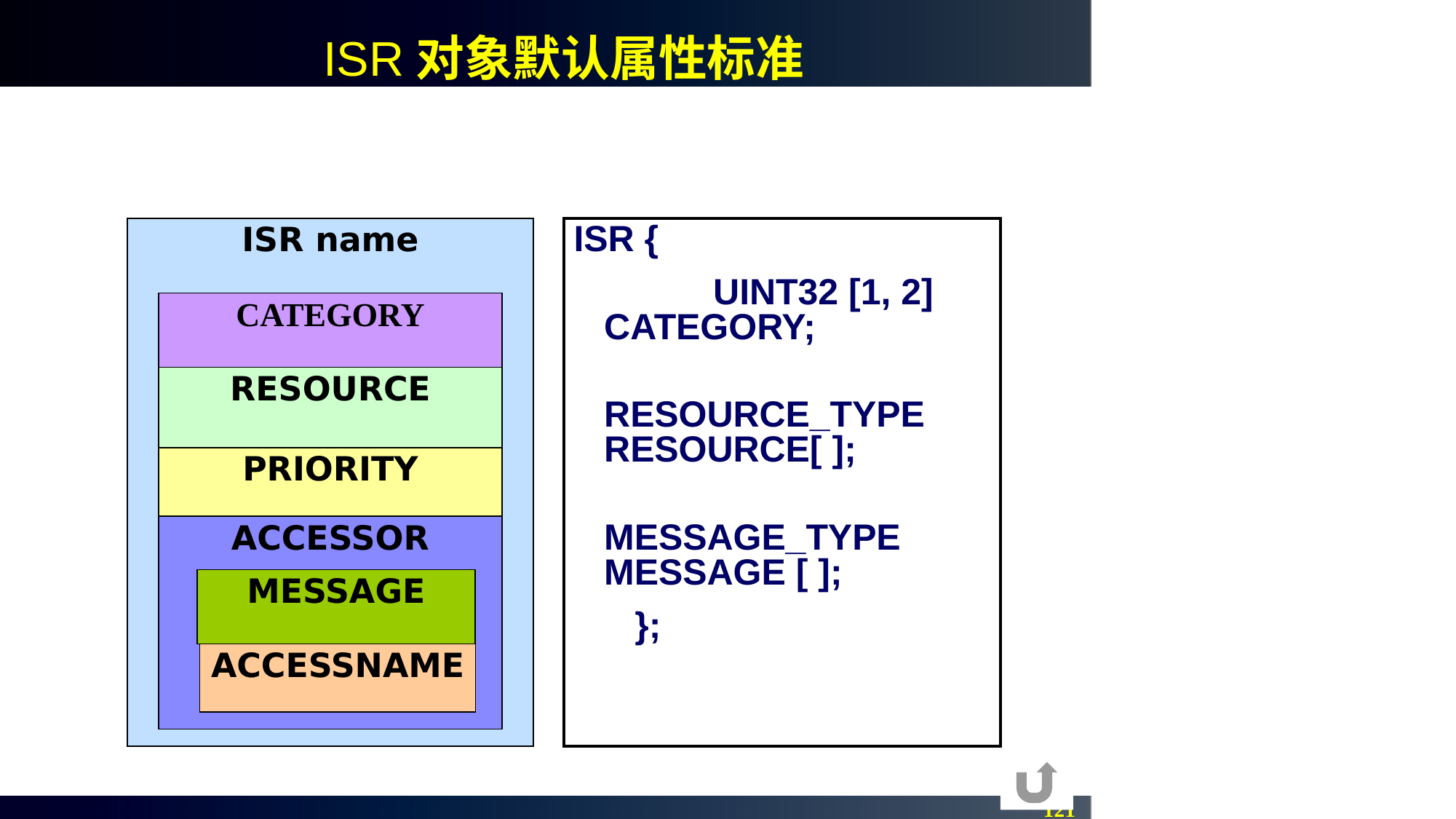

ISR对象默认属性标准
ISR name

CATEGORY

RESOURCE
PRIORITY
ACCESSOR

MESSAGE
ACCESSNAME
ISR {
		UINT32 [1, 2] CATEGORY;
		RESOURCE_TYPE RESOURCE[ ];
		MESSAGE_TYPE MESSAGE [ ];
      };